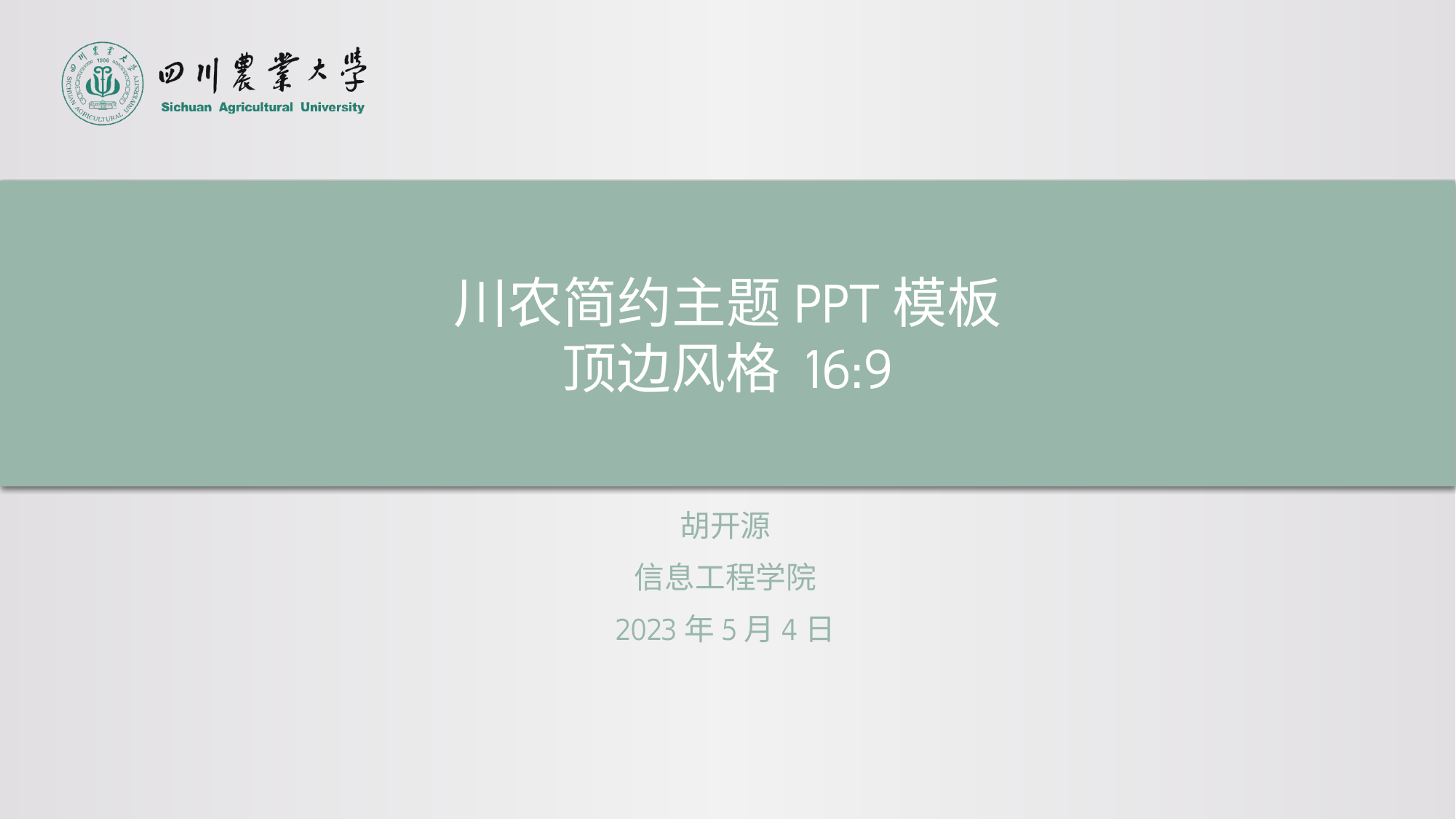

# 川农简约主题PPT模板 顶边风格 16:9
胡开源
信息工程学院
2023年5月4日